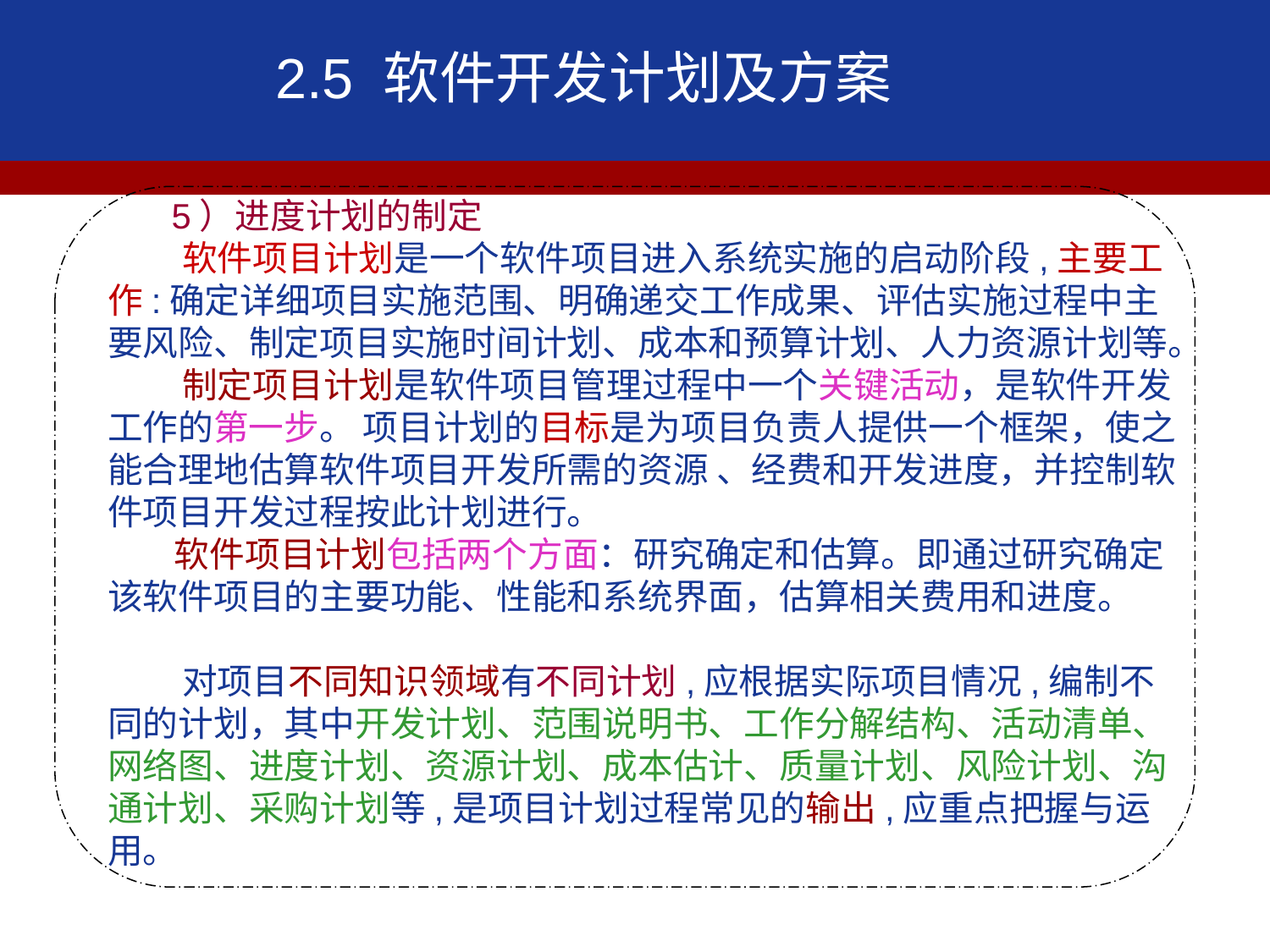

2.5 软件开发计划及方案

   5）进度计划的制定
    软件项目计划是一个软件项目进入系统实施的启动阶段,主要工作:确定详细项目实施范围、明确递交工作成果、评估实施过程中主要风险、制定项目实施时间计划、成本和预算计划、人力资源计划等。
    制定项目计划是软件项目管理过程中一个关键活动，是软件开发工作的第一步。 项目计划的目标是为项目负责人提供一个框架，使之能合理地估算软件项目开发所需的资源 、经费和开发进度，并控制软件项目开发过程按此计划进行。
   软件项目计划包括两个方面：研究确定和估算。即通过研究确定该软件项目的主要功能、性能和系统界面，估算相关费用和进度。
    对项目不同知识领域有不同计划,应根据实际项目情况,编制不同的计划，其中开发计划、范围说明书、工作分解结构、活动清单、网络图、进度计划、资源计划、成本估计、质量计划、风险计划、沟通计划、采购计划等,是项目计划过程常见的输出,应重点把握与运用。